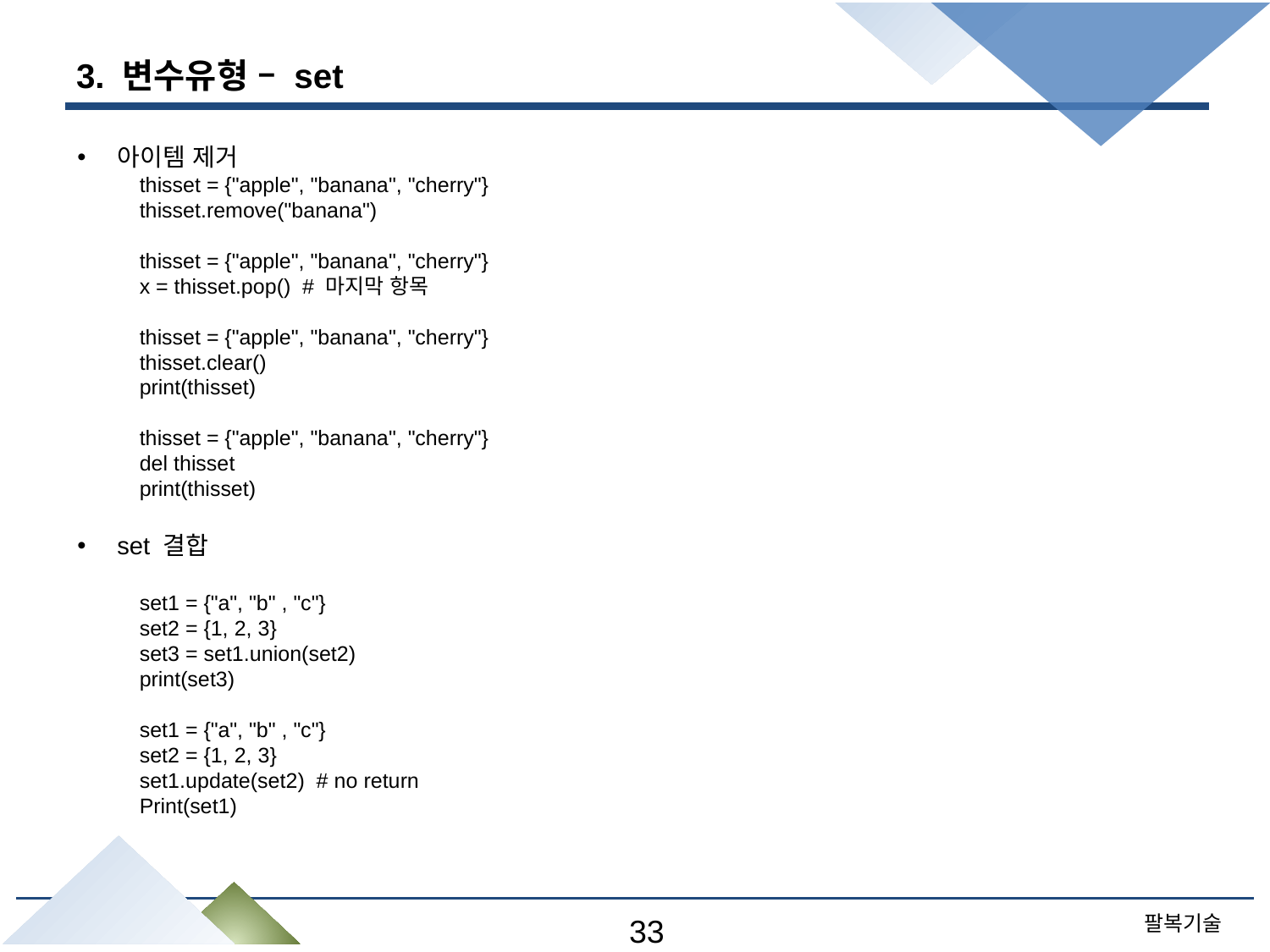

# 3. 변수유형 – set
아이템 제거
thisset = {"apple", "banana", "cherry"}
thisset.remove("banana")

thisset = {"apple", "banana", "cherry"}
x = thisset.pop()  # 마지막 항목

thisset = {"apple", "banana", "cherry"}
thisset.clear()
print(thisset)

thisset = {"apple", "banana", "cherry"}
del thisset
print(thisset)

set 결합

set1 = {"a", "b" , "c"}
set2 = {1, 2, 3}
set3 = set1.union(set2)
print(set3)

set1 = {"a", "b" , "c"}
set2 = {1, 2, 3}
set1.update(set2)  # no return
Print(set1)

33